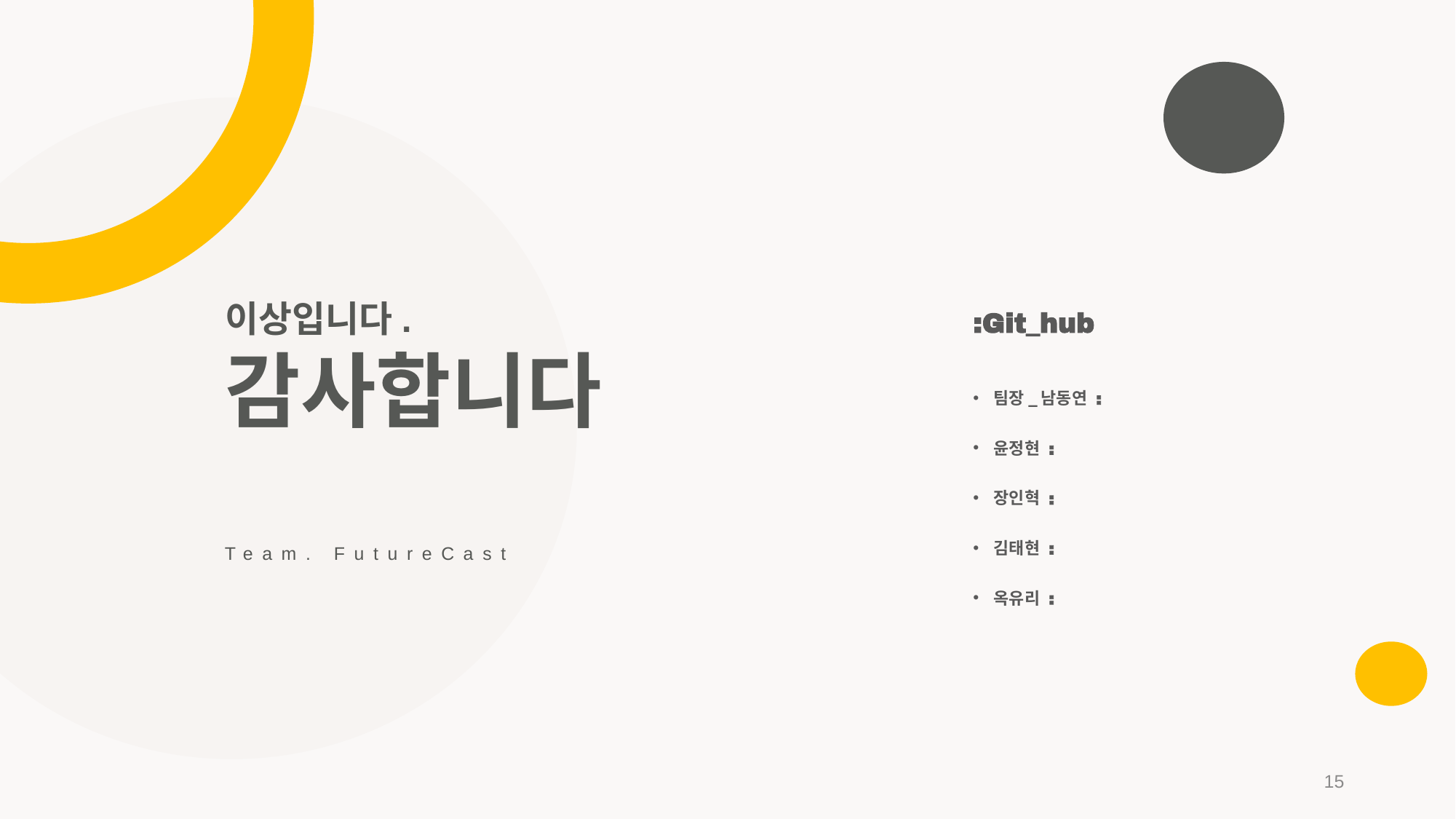

이상입니다.
감사합니다
:Git_hub

팀장_남동연 :
윤정현 :
장인혁 :
김태현 :
옥유리 :
Team. FutureCast

15